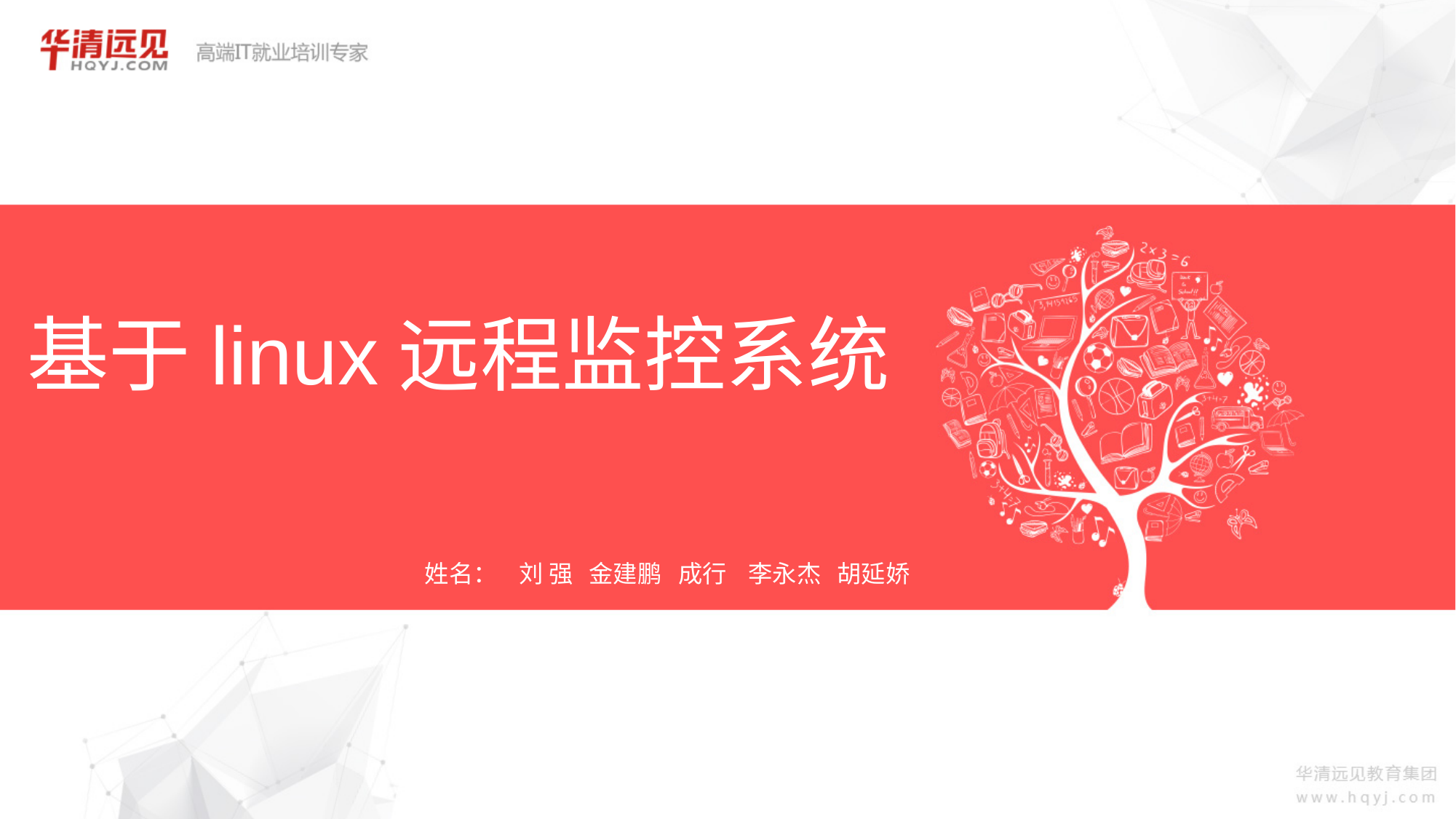

# 基于linux远程监控系统
姓名：    刘 强   金建鹏   成行    李永杰   胡延娇